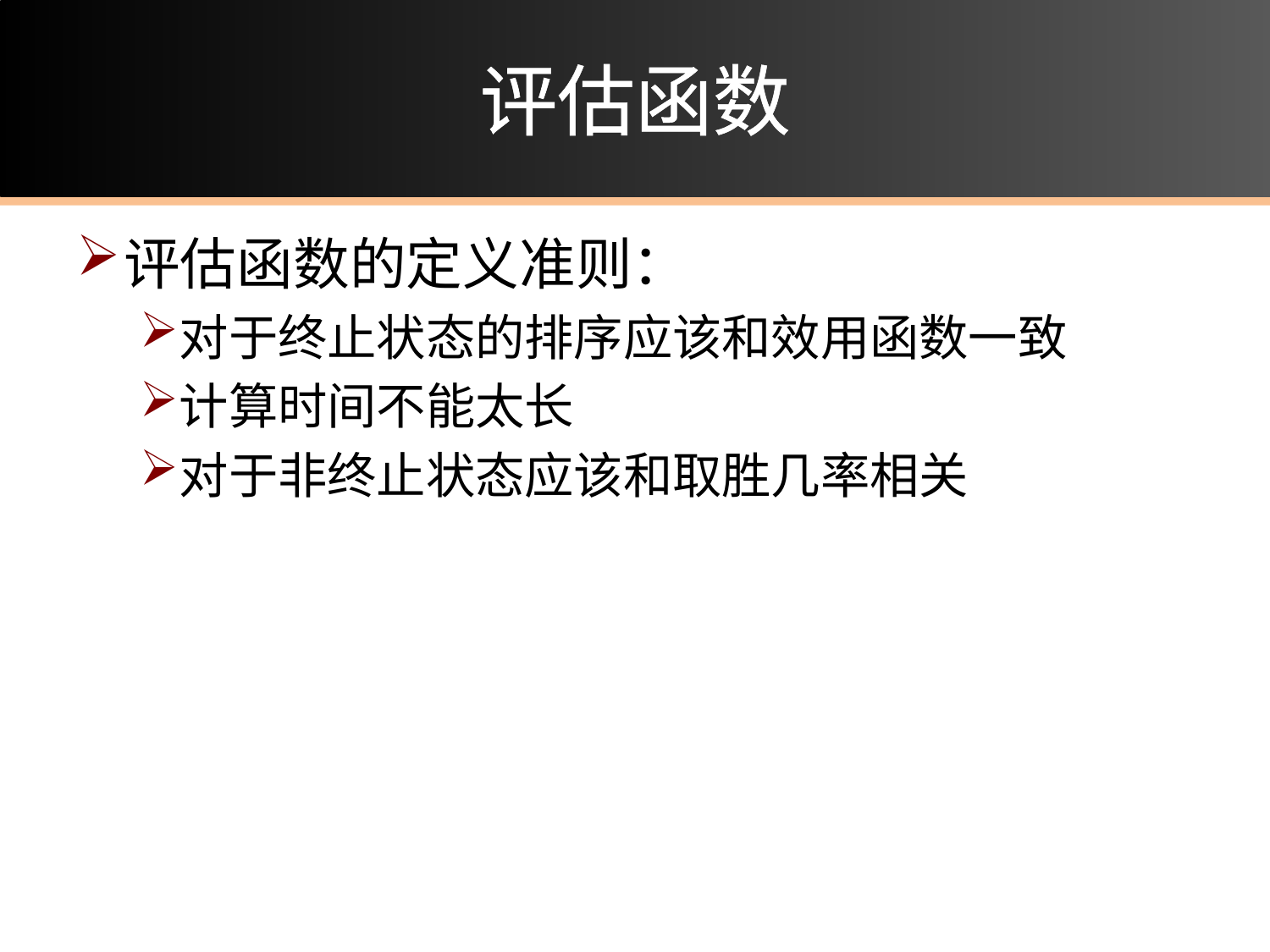

# 评估函数
评估函数的定义准则：
对于终止状态的排序应该和效用函数一致
计算时间不能太长
对于非终止状态应该和取胜几率相关